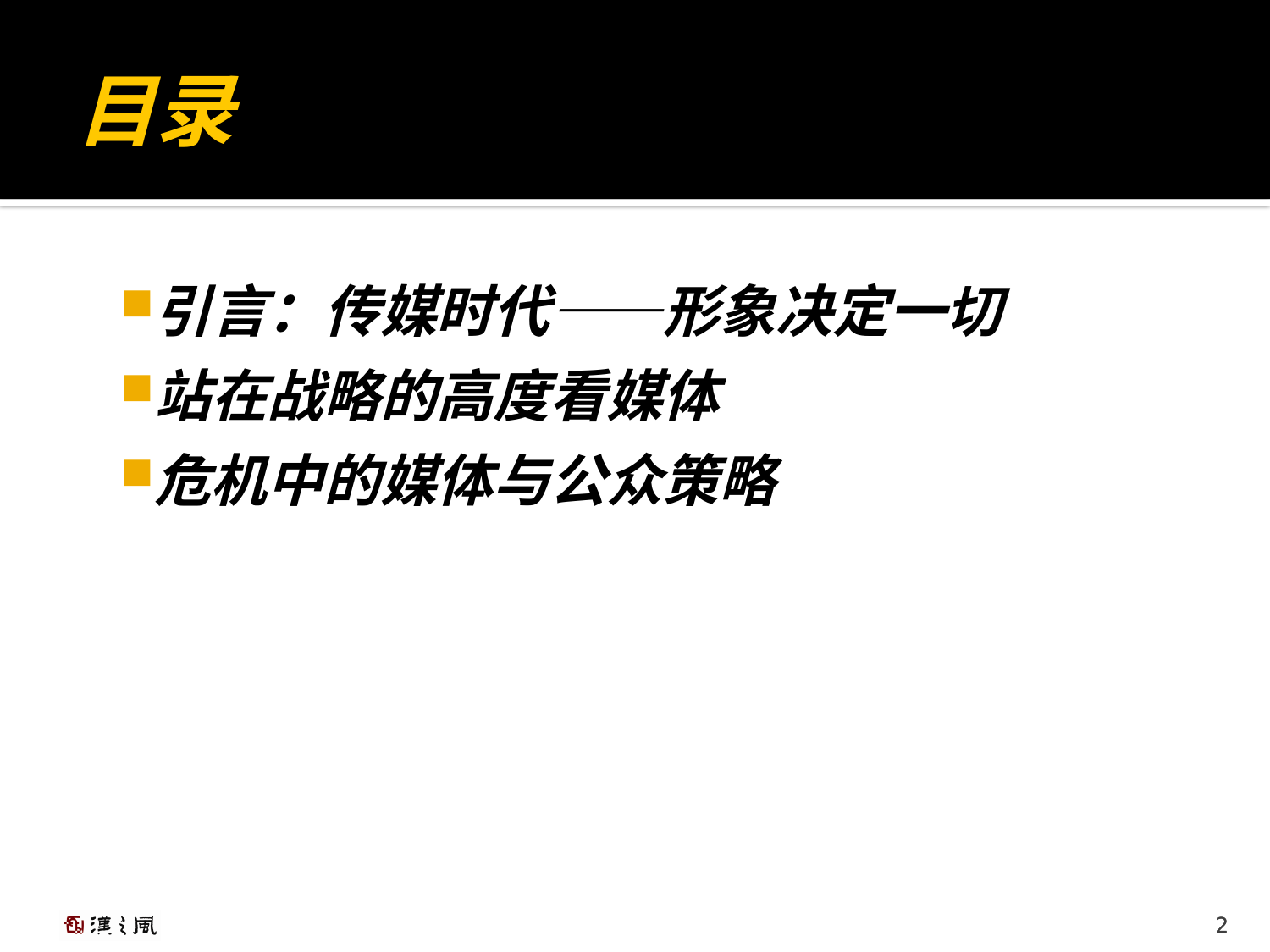

# 目录
引言：传媒时代——形象决定一切
站在战略的高度看媒体
危机中的媒体与公众策略
2
2